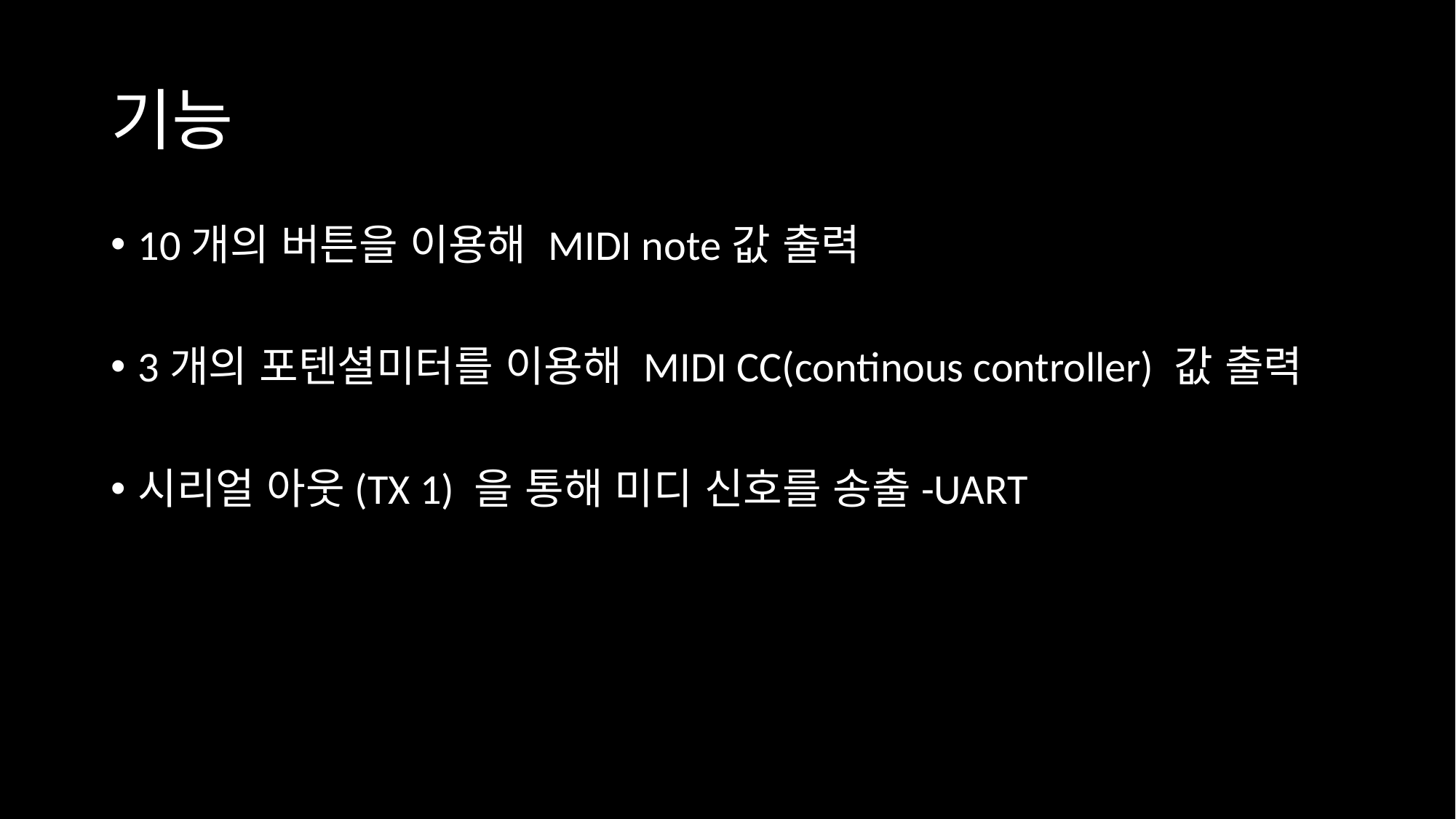

# 기능
10개의 버튼을 이용해 MIDI note값 출력

3개의 포텐셜미터를 이용해 MIDI CC(continous controller) 값 출력

시리얼 아웃(TX 1) 을 통해 미디 신호를 송출-UART